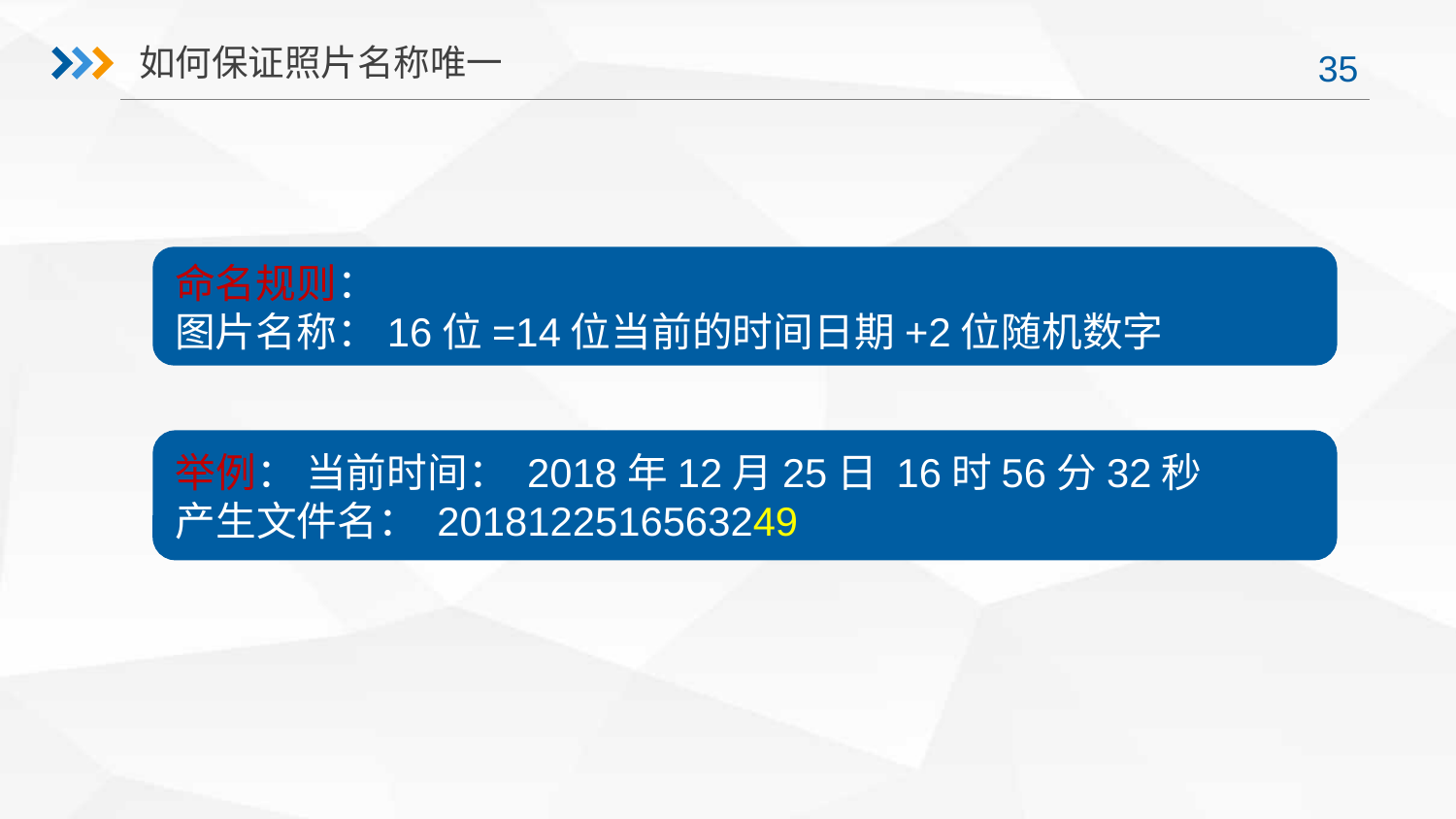

如何保证照片名称唯一
命名规则：
图片名称：16位=14位当前的时间日期+2位随机数字
举例： 当前时间： 2018年12月25日 16时56分32秒
产生文件名： 2018122516563249